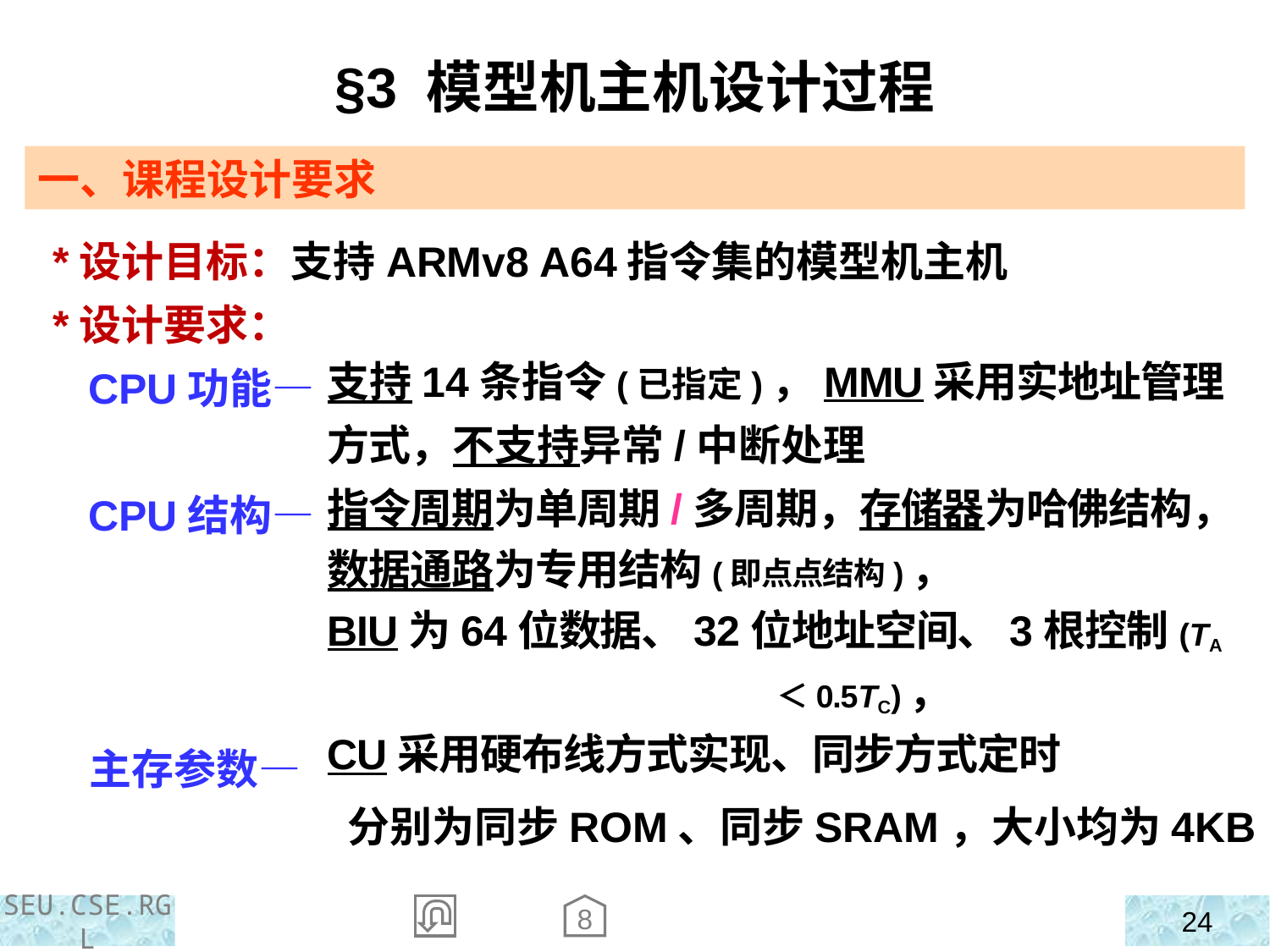

§3 模型机主机设计过程
一、课程设计要求
 *设计目标：支持ARMv8 A64指令集的模型机主机
 *设计要求：
    CPU功能—

    CPU结构—

    主存参数—
支持14条指令(已指定)，MMU采用实地址管理方式，不支持异常/中断处理
指令周期为单周期/多周期，存储器为哈佛结构，
数据通路为专用结构(即点点结构)，
BIU为64位数据、32位地址空间、3根控制(TA＜0.5TC)，
CU采用硬布线方式实现、同步方式定时
 分别为同步ROM、同步SRAM，大小均为4KB
8
SEU.CSE.RGL

24